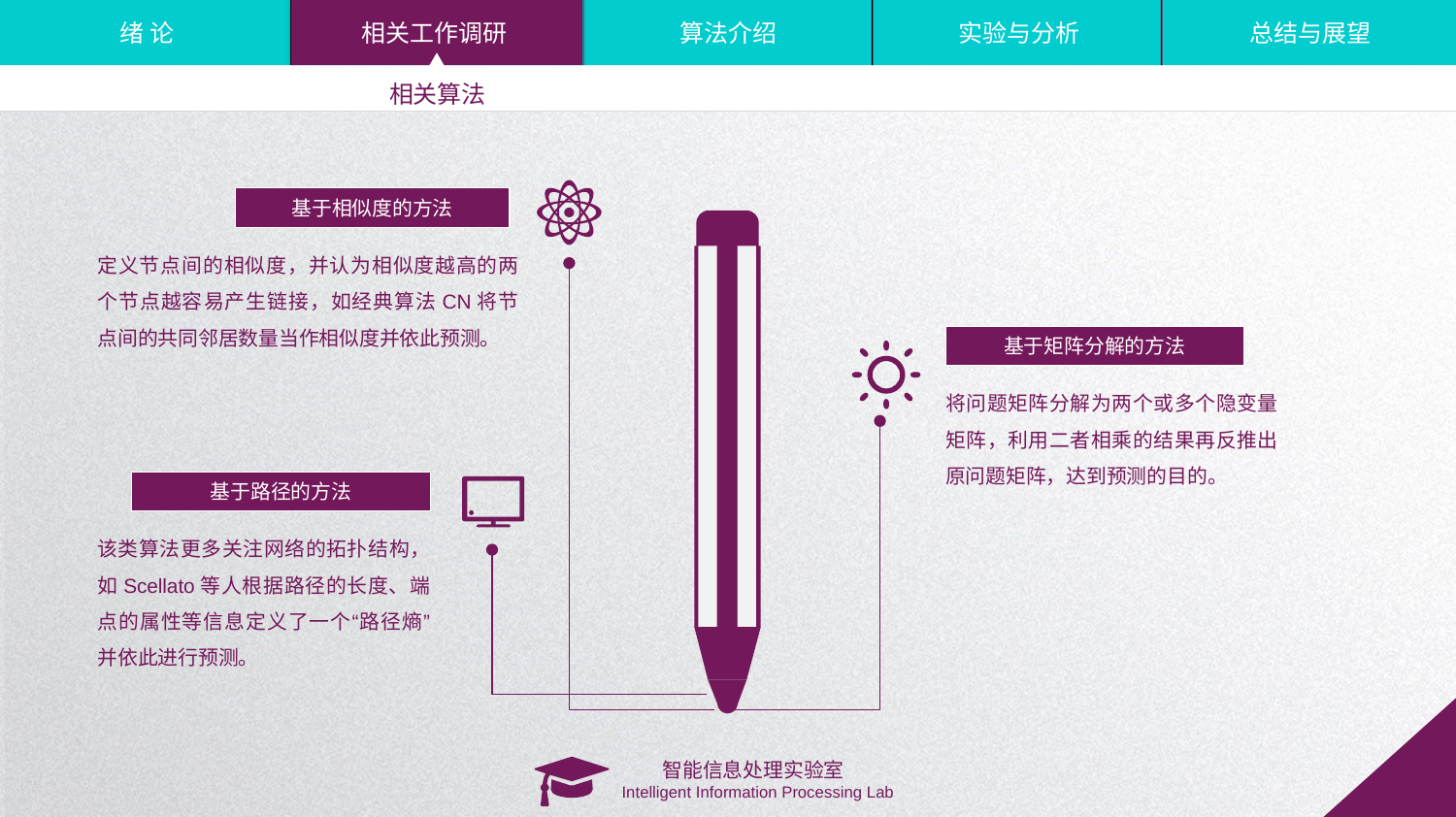

相关算法

基于相似度的方法

定义节点间的相似度，并认为相似度越高的两个节点越容易产生链接，如经典算法CN将节点间的共同邻居数量当作相似度并依此预测。

基于矩阵分解的方法

将问题矩阵分解为两个或多个隐变量矩阵，利用二者相乘的结果再反推出原问题矩阵，达到预测的目的。

基于路径的方法

该类算法更多关注网络的拓扑结构，如Scellato等人根据路径的长度、端点的属性等信息定义了一个“路径熵”并依此进行预测。

7